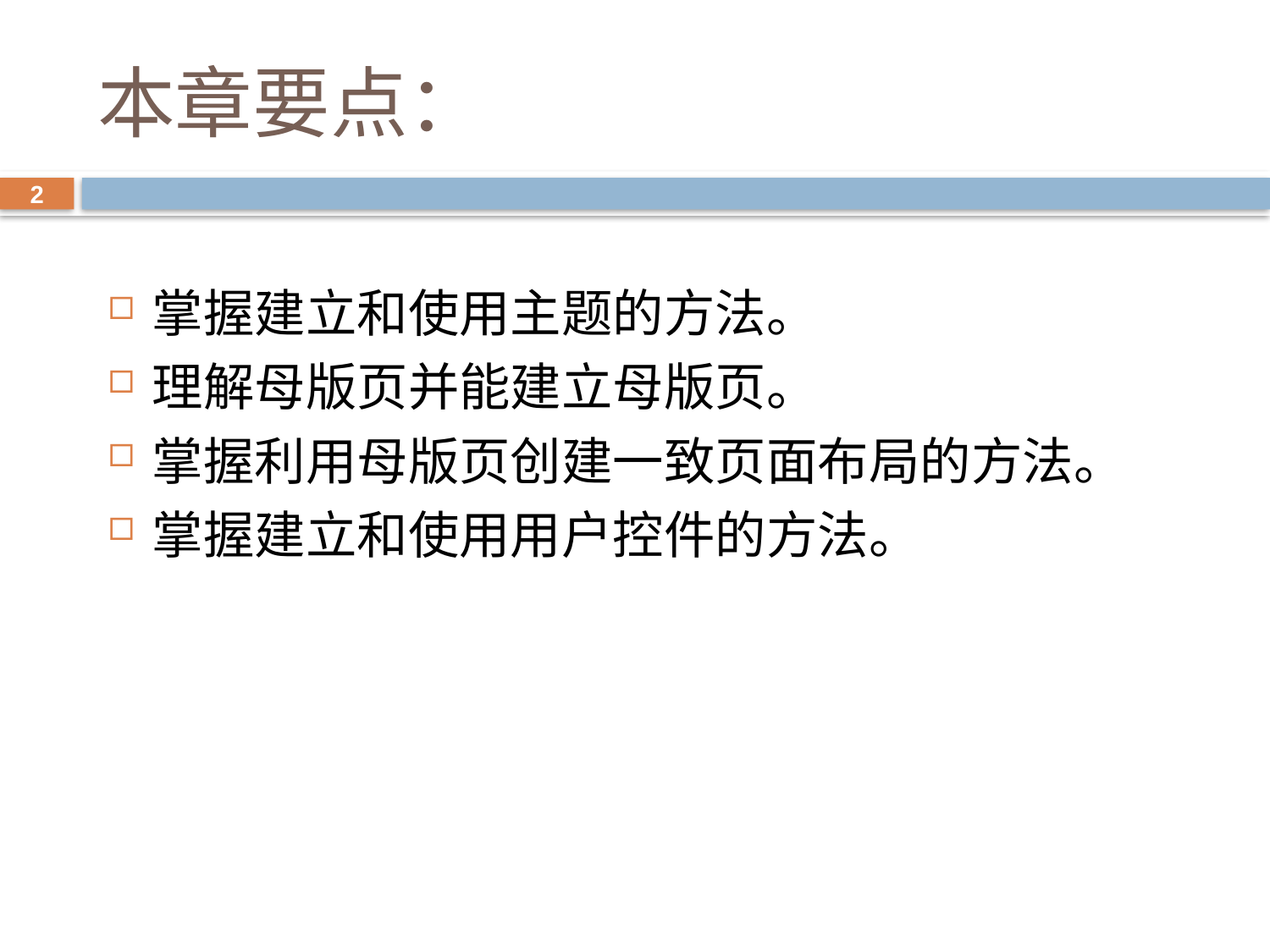

# 本章要点：
2
掌握建立和使用主题的方法。
理解母版页并能建立母版页。
掌握利用母版页创建一致页面布局的方法。
掌握建立和使用用户控件的方法。